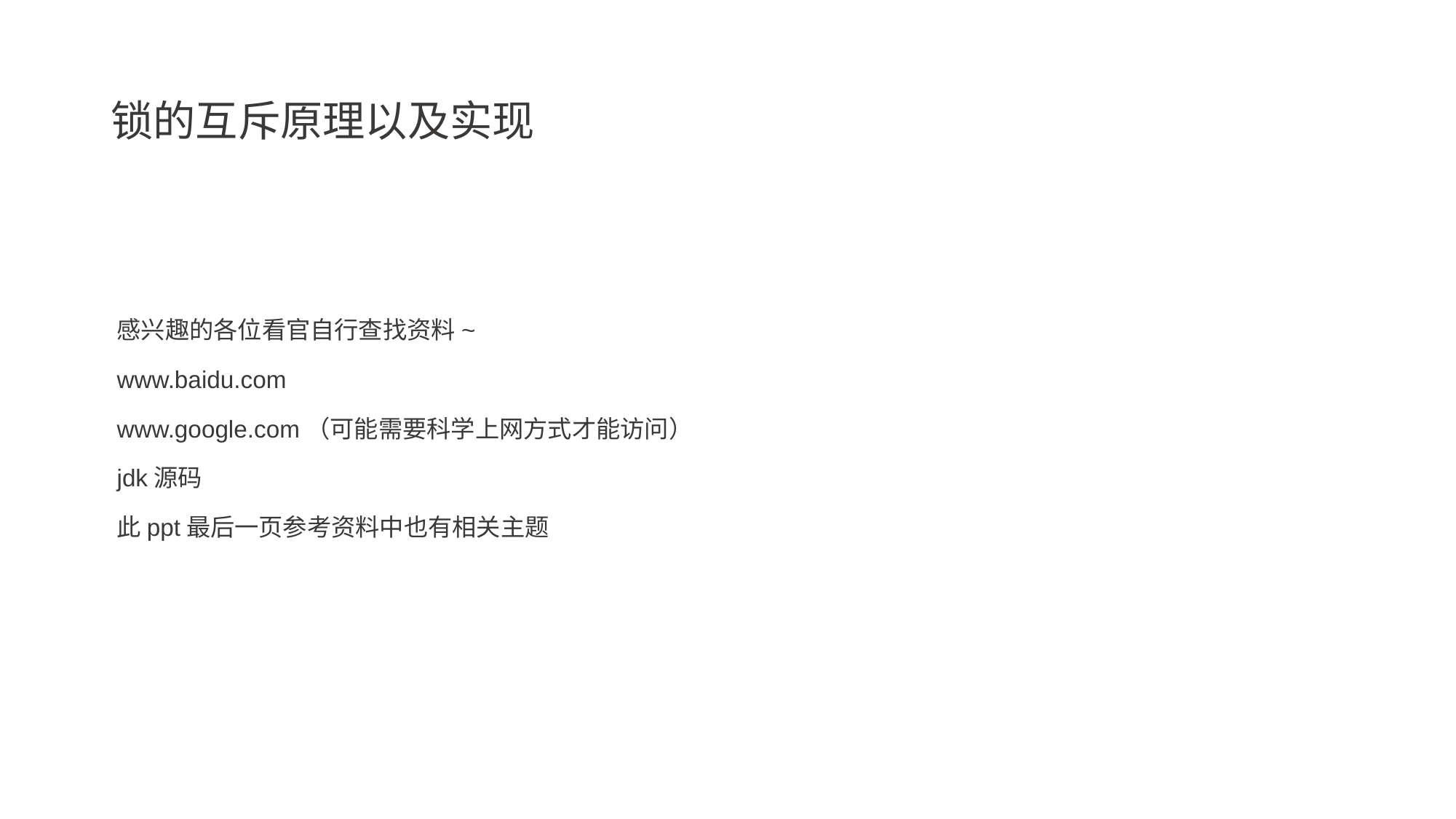

# 锁的互斥原理以及实现
感兴趣的各位看官自行查找资料~
www.baidu.com
www.google.com（可能需要科学上网方式才能访问）
jdk源码
此ppt最后一页参考资料中也有相关主题